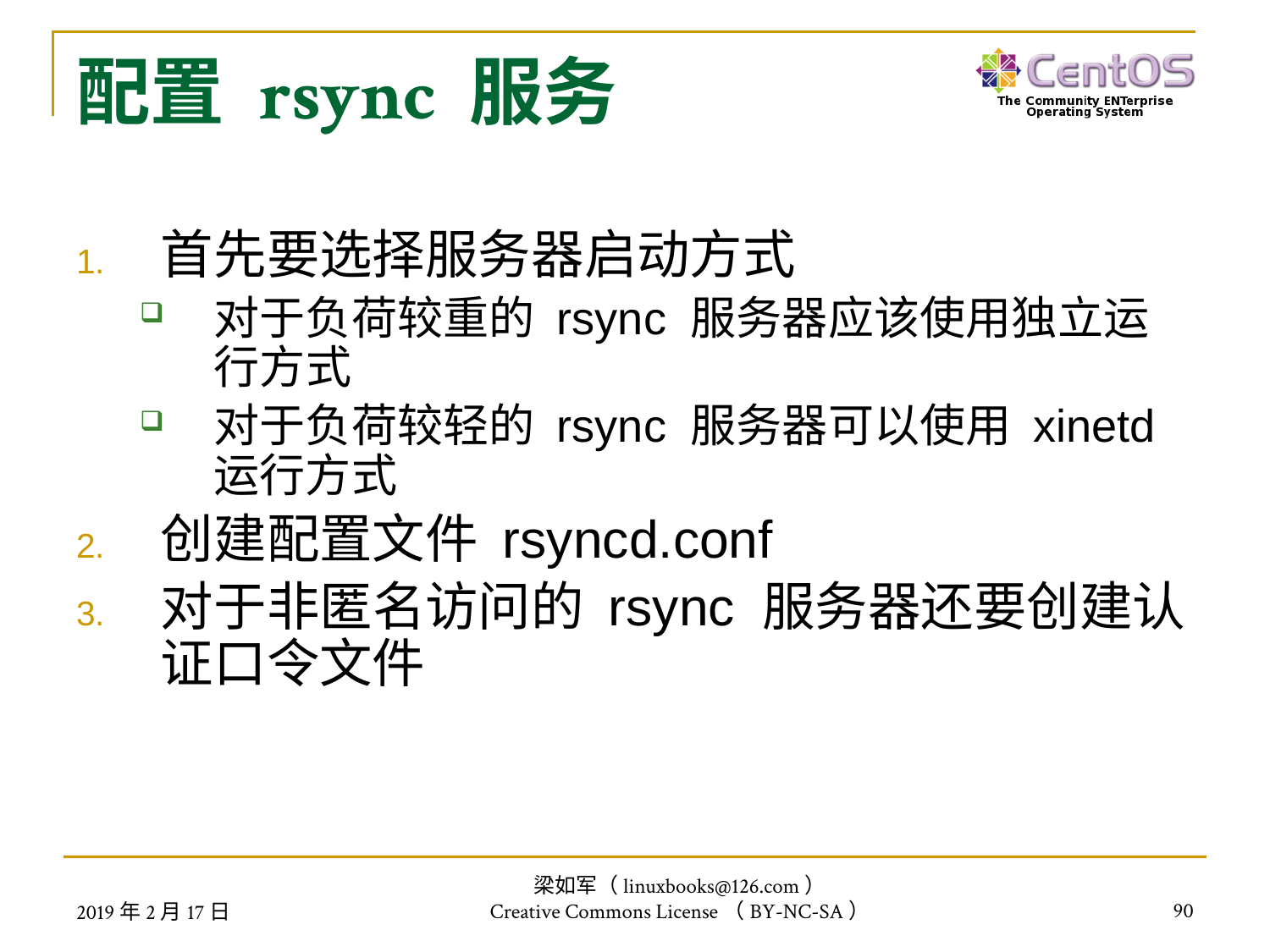

# 配置 rsync 服务
首先要选择服务器启动方式
对于负荷较重的 rsync 服务器应该使用独立运行方式
对于负荷较轻的 rsync 服务器可以使用 xinetd 运行方式
创建配置文件 rsyncd.conf
对于非匿名访问的 rsync 服务器还要创建认证口令文件
梁如军（linuxbooks@126.com）
Creative Commons License（BY-NC-SA）
2019年2月17日
90